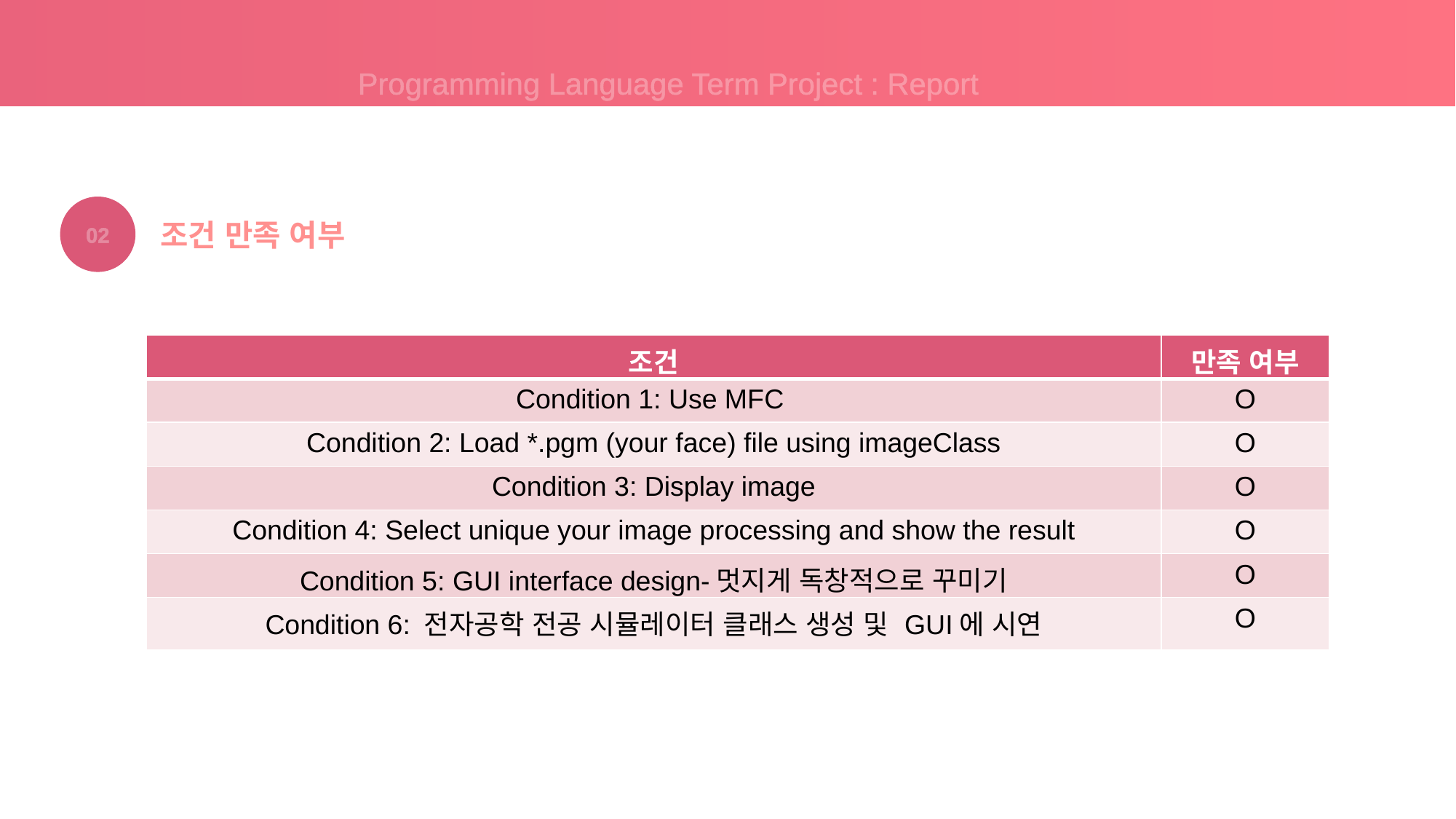

Programming Language Term Project : Report
02
조건 만족 여부
| 조건 | 만족 여부 |
| --- | --- |
| Condition 1: Use MFC | O |
| Condition 2: Load \*.pgm (your face) file using imageClass | O |
| Condition 3: Display image | O |
| Condition 4: Select unique your image processing and show the result | O |
| Condition 5: GUI interface design-멋지게 독창적으로 꾸미기 | O |
| Condition 6: 전자공학 전공 시뮬레이터 클래스 생성 및 GUI에 시연 | O |